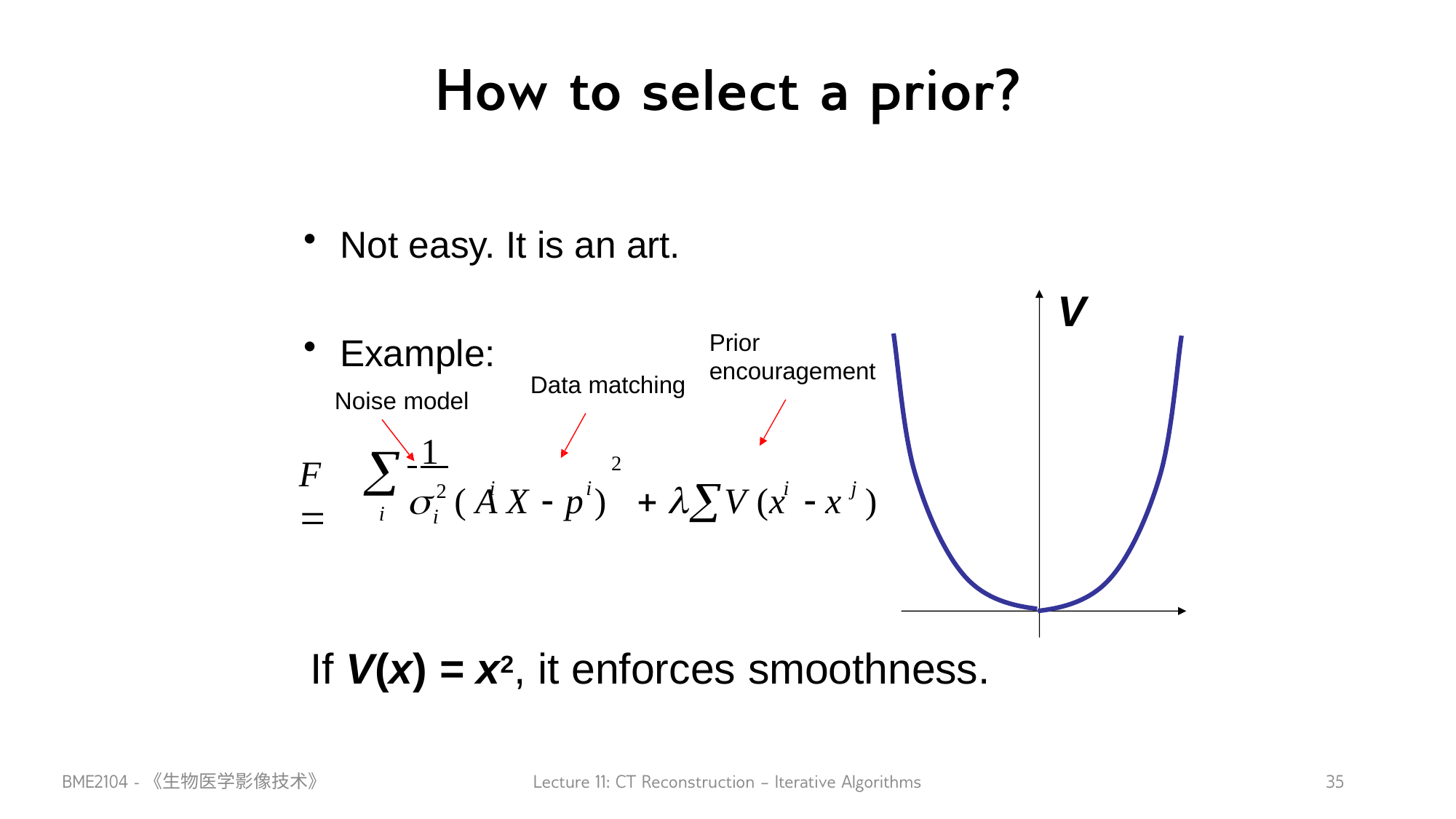

# How to select a prior?
Not easy. It is an art.
V

Example:
Noise model
Prior encouragement
Data matching

 1
( A X − p )	+ λ∑V (x	− x	)
∑
i
2
F =
i
i	i	j
σ
2
i
If V(x) = x2, it enforces smoothness.
BME2104 -《生物医学影像技术》
Lecture 11: CT Reconstruction – Iterative Algorithms
35